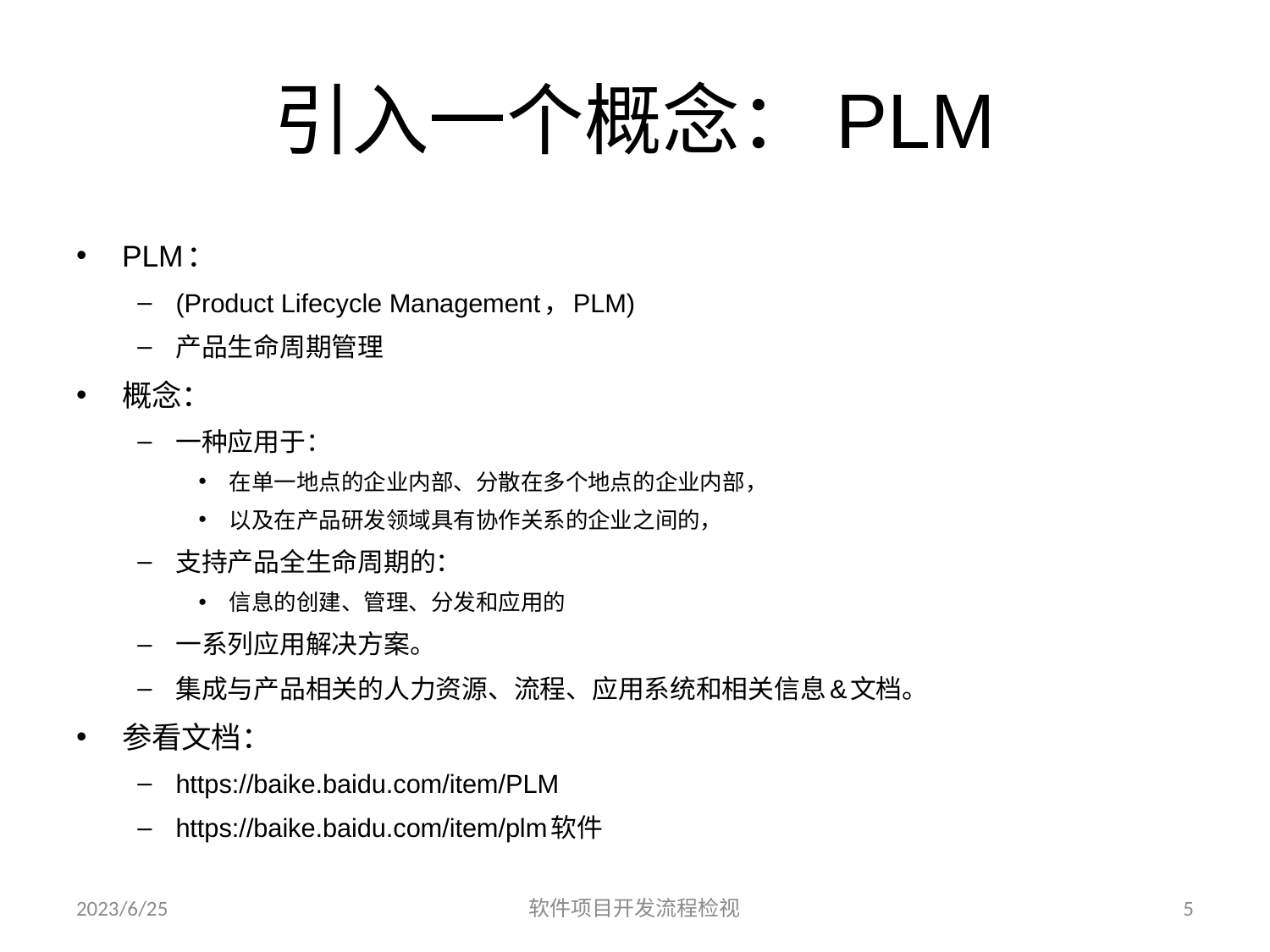

# 引入一个概念：PLM
PLM：
(Product Lifecycle Management，PLM)
产品生命周期管理
概念：
一种应用于：
在单一地点的企业内部、分散在多个地点的企业内部，
以及在产品研发领域具有协作关系的企业之间的，
支持产品全生命周期的：
信息的创建、管理、分发和应用的
一系列应用解决方案。
集成与产品相关的人力资源、流程、应用系统和相关信息&文档。
参看文档：
https://baike.baidu.com/item/PLM
https://baike.baidu.com/item/plm软件

2023/6/25
软件项目开发流程检视
5